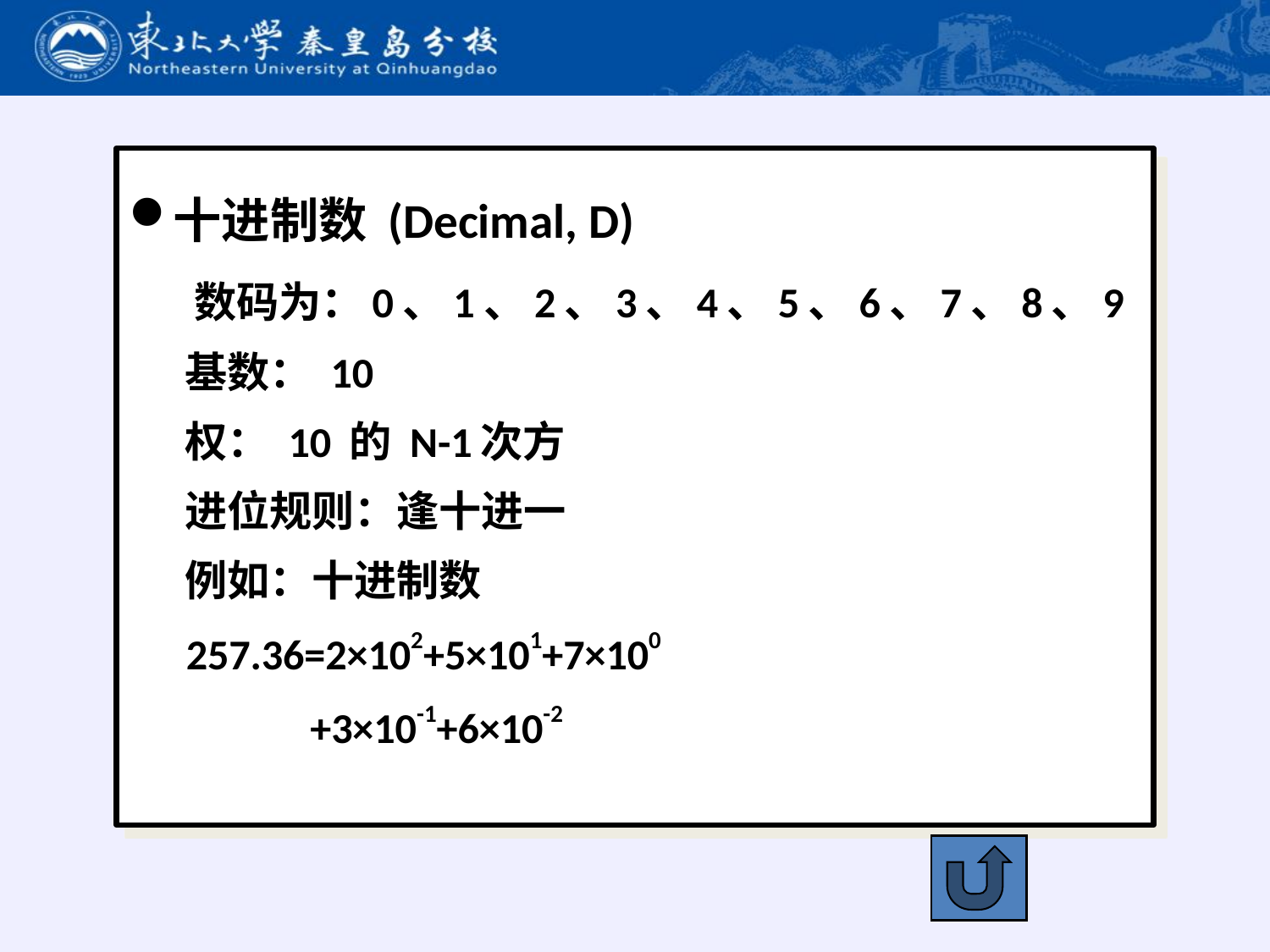

十进制数 (Decimal, D)
     数码为：0、1、2、3、4、5、6、7、8、9
     基数： 10
     权： 10 的 N-1次方
     进位规则：逢十进一
     例如：十进制数
      257.36=2×102+5×101+7×100
                   +3×10-1+6×10-2